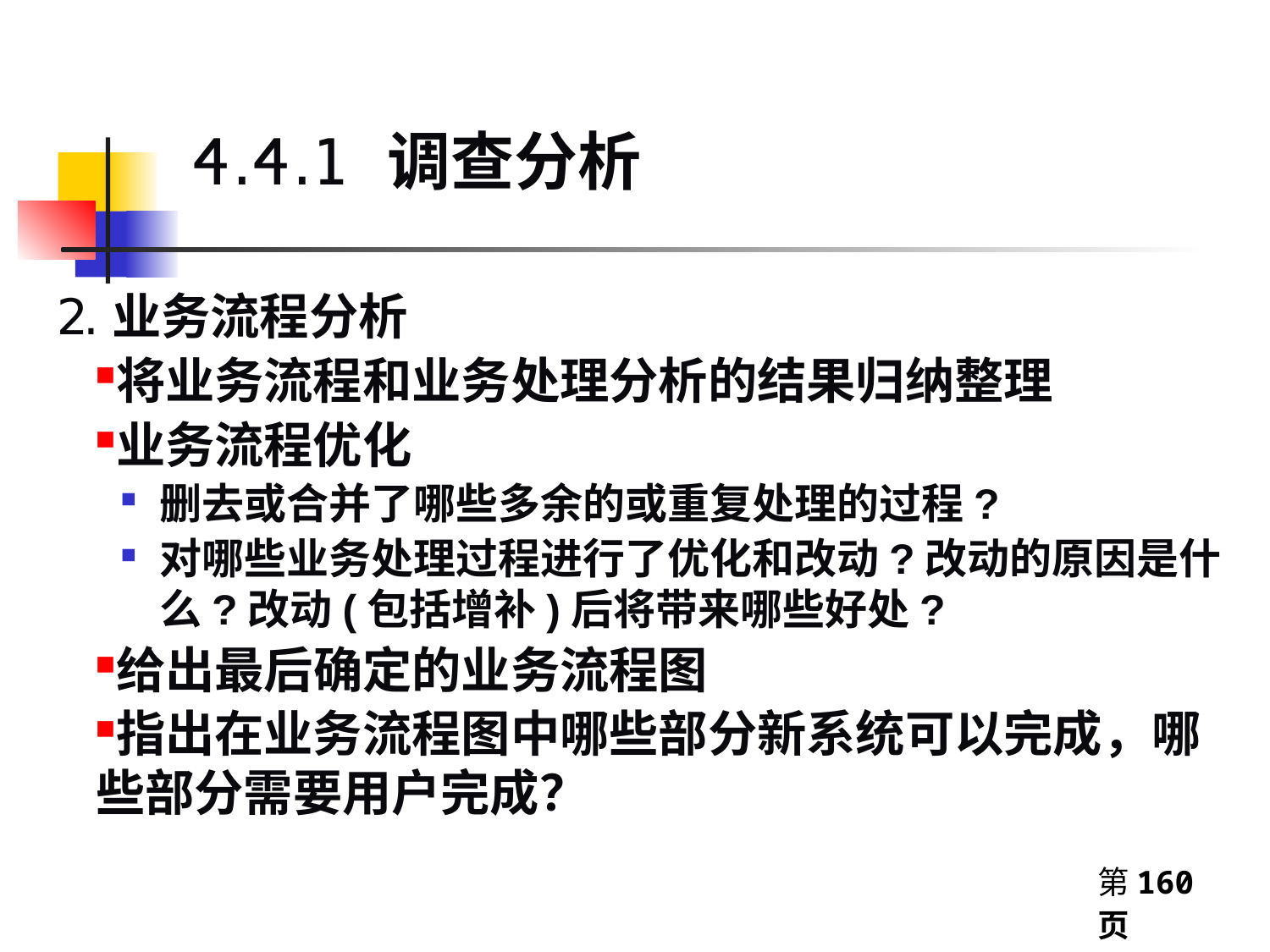

4.4.1 调查分析
2.业务流程分析
将业务流程和业务处理分析的结果归纳整理
业务流程优化
删去或合并了哪些多余的或重复处理的过程?
对哪些业务处理过程进行了优化和改动?改动的原因是什么?改动(包括增补)后将带来哪些好处?
给出最后确定的业务流程图
指出在业务流程图中哪些部分新系统可以完成，哪些部分需要用户完成？